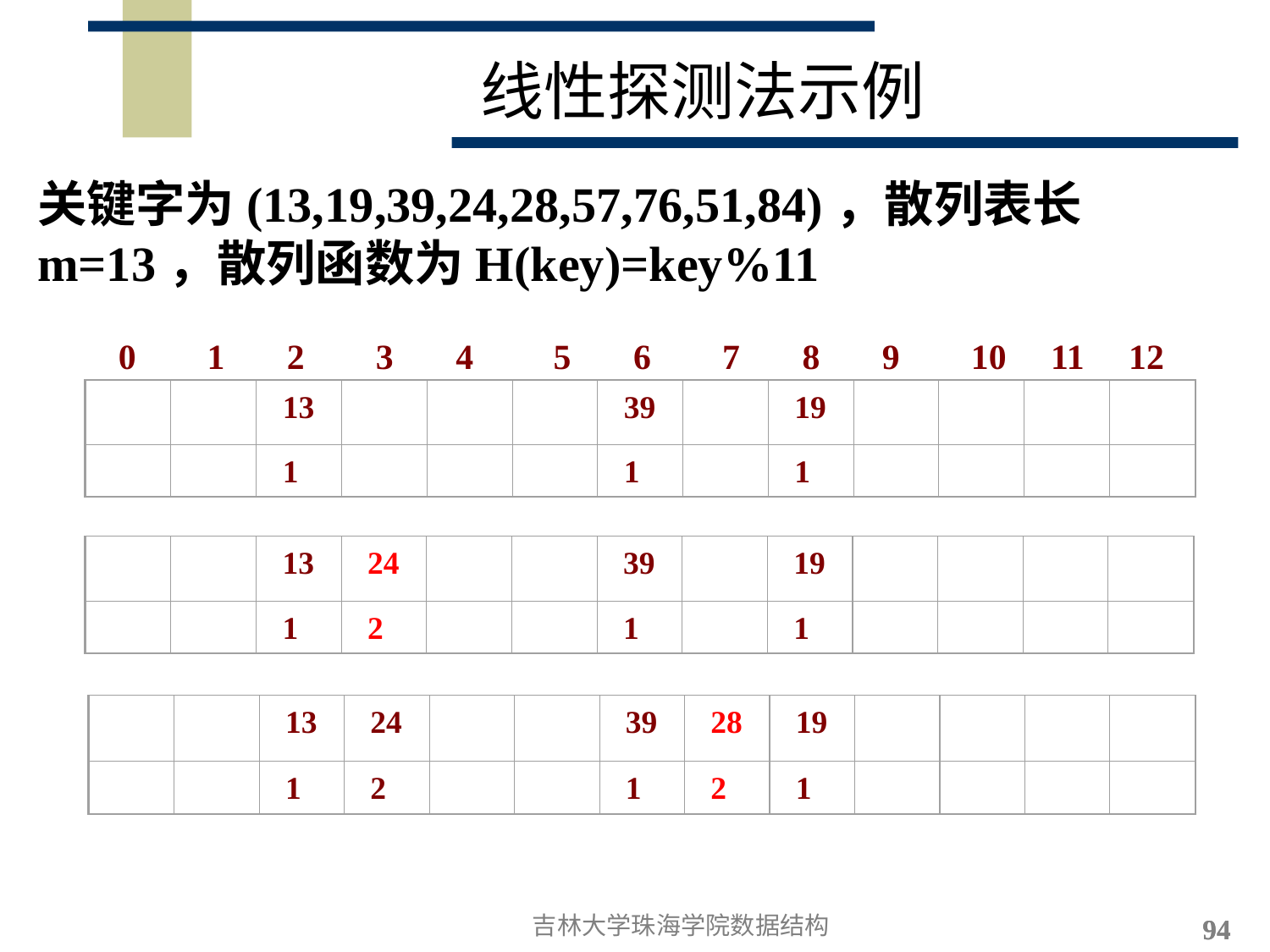

# 线性探测法示例
关键字为(13,19,39,24,28,57,76,51,84)，散列表长m=13，散列函数为H(key)=key%11
0        1       2        3       4         5       6        7       8       9        10     11     12

13

39

19

1

1

1

13

24

39

19

1

2

1

1

13

24

39

28

19

1

2

1

2

1

吉林大学珠海学院数据结构